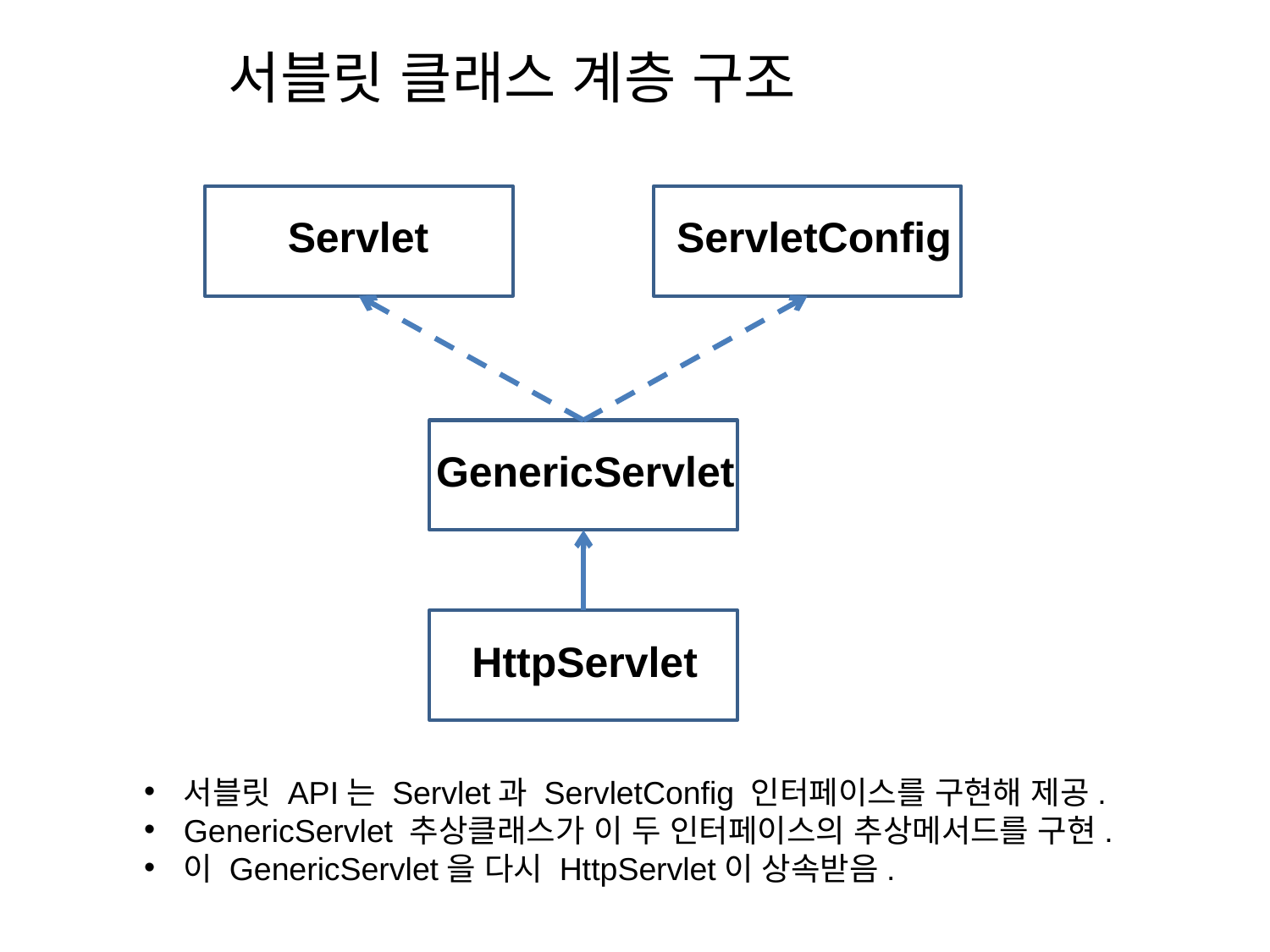

서블릿 클래스 계층 구조

Servlet
ServletConfig

GenericServlet

HttpServlet
서블릿 API는 Servlet과 ServletConfig 인터페이스를 구현해 제공.
GenericServlet 추상클래스가 이 두 인터페이스의 추상메서드를 구현.
이 GenericServlet을 다시 HttpServlet이 상속받음.